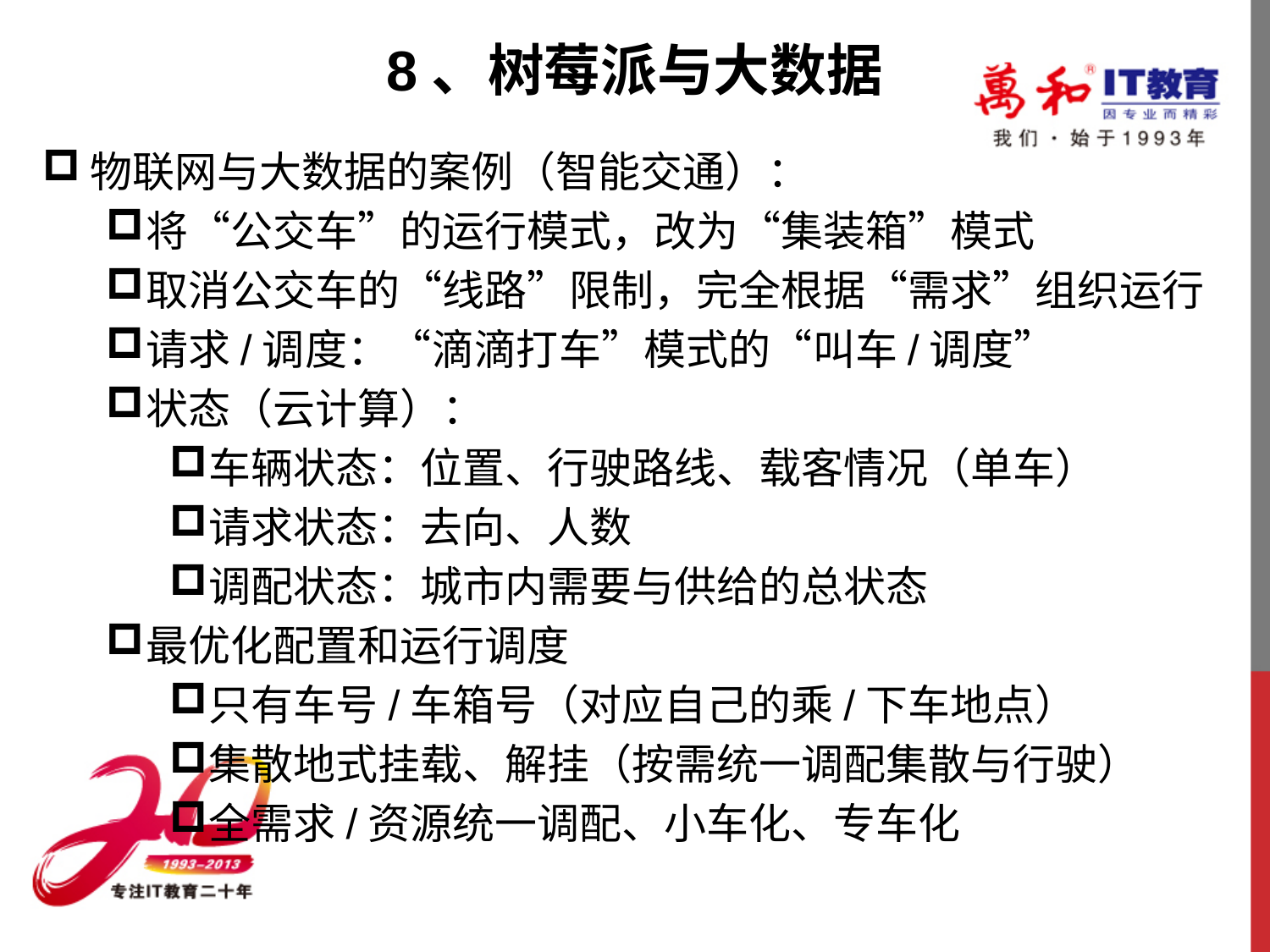

# 8、树莓派与大数据
物联网与大数据的案例（智能交通）：
将“公交车”的运行模式，改为“集装箱”模式
取消公交车的“线路”限制，完全根据“需求”组织运行
请求/调度：“滴滴打车”模式的“叫车/调度”
状态（云计算）：
车辆状态：位置、行驶路线、载客情况（单车）
请求状态：去向、人数
调配状态：城市内需要与供给的总状态
最优化配置和运行调度
只有车号/车箱号（对应自己的乘/下车地点）
集散地式挂载、解挂（按需统一调配集散与行驶）
全需求/资源统一调配、小车化、专车化